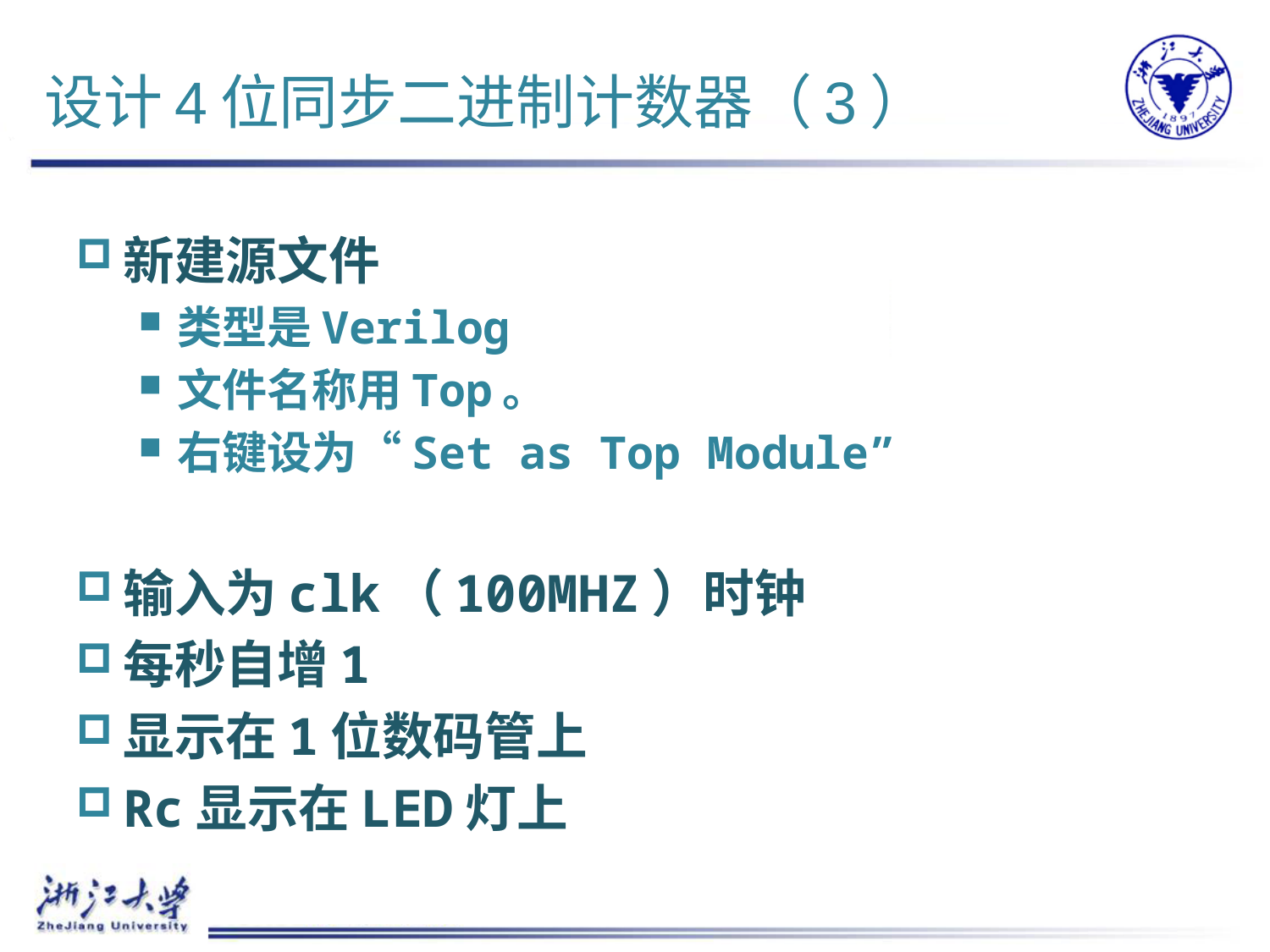

# 设计4位同步二进制计数器（3）
新建源文件
类型是Verilog
文件名称用Top。
右键设为“Set as Top Module”

输入为clk（100MHZ）时钟
每秒自增1
显示在1位数码管上
Rc显示在LED灯上